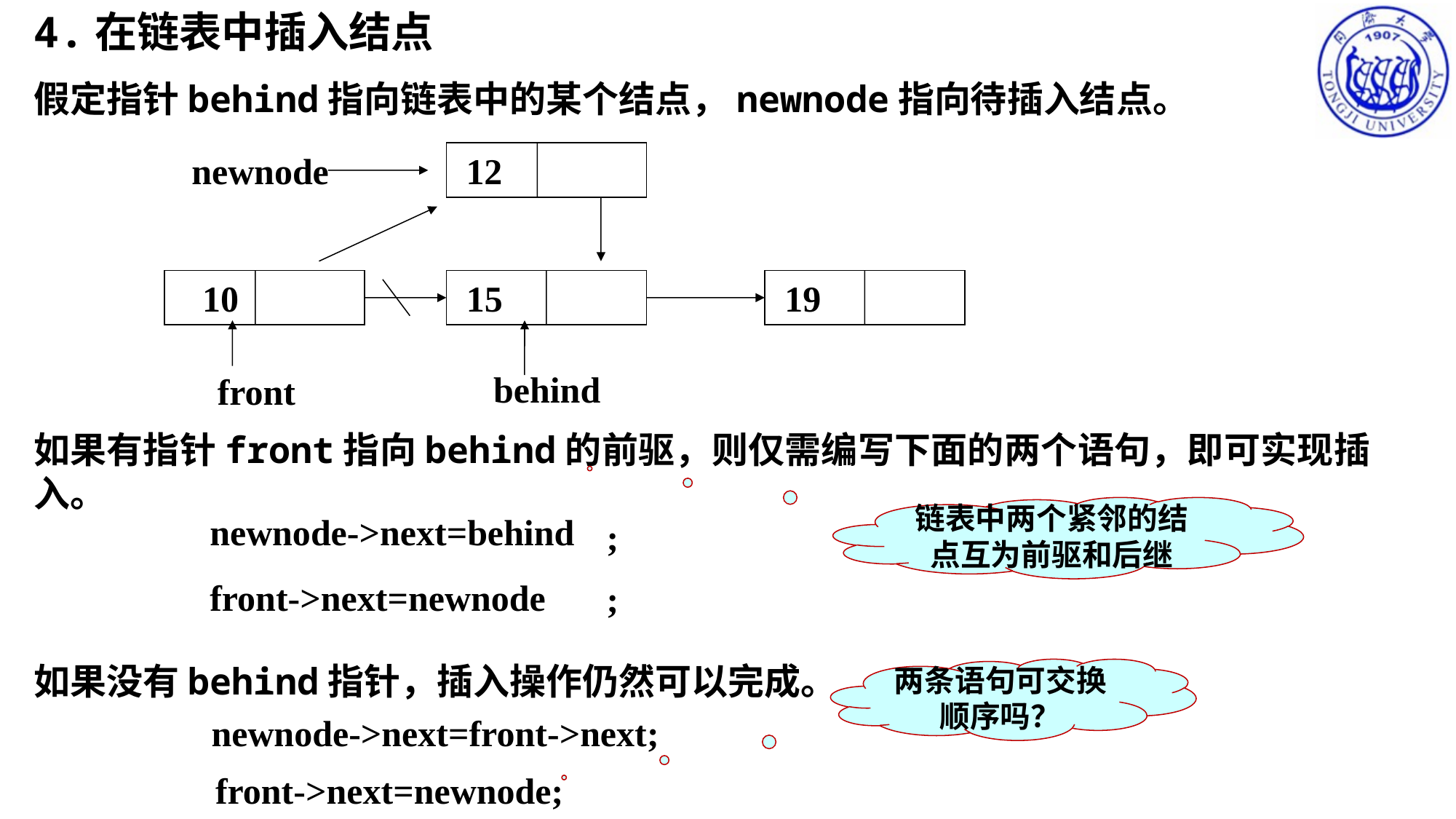

# 4.在链表中插入结点
假定指针behind指向链表中的某个结点，newnode指向待插入结点。
newnode

12

 10                         15                               19

behind
front
如果有指针front指向behind的前驱，则仅需编写下面的两个语句，即可实现插入。
		                                       ;
                                                               ;

如果没有behind指针，插入操作仍然可以完成。
	       newnode->next=front->next;
	        front->next=newnode;
链表中两个紧邻的结点互为前驱和后继
newnode->next=behind
front->next=newnode
两条语句可交换顺序吗？